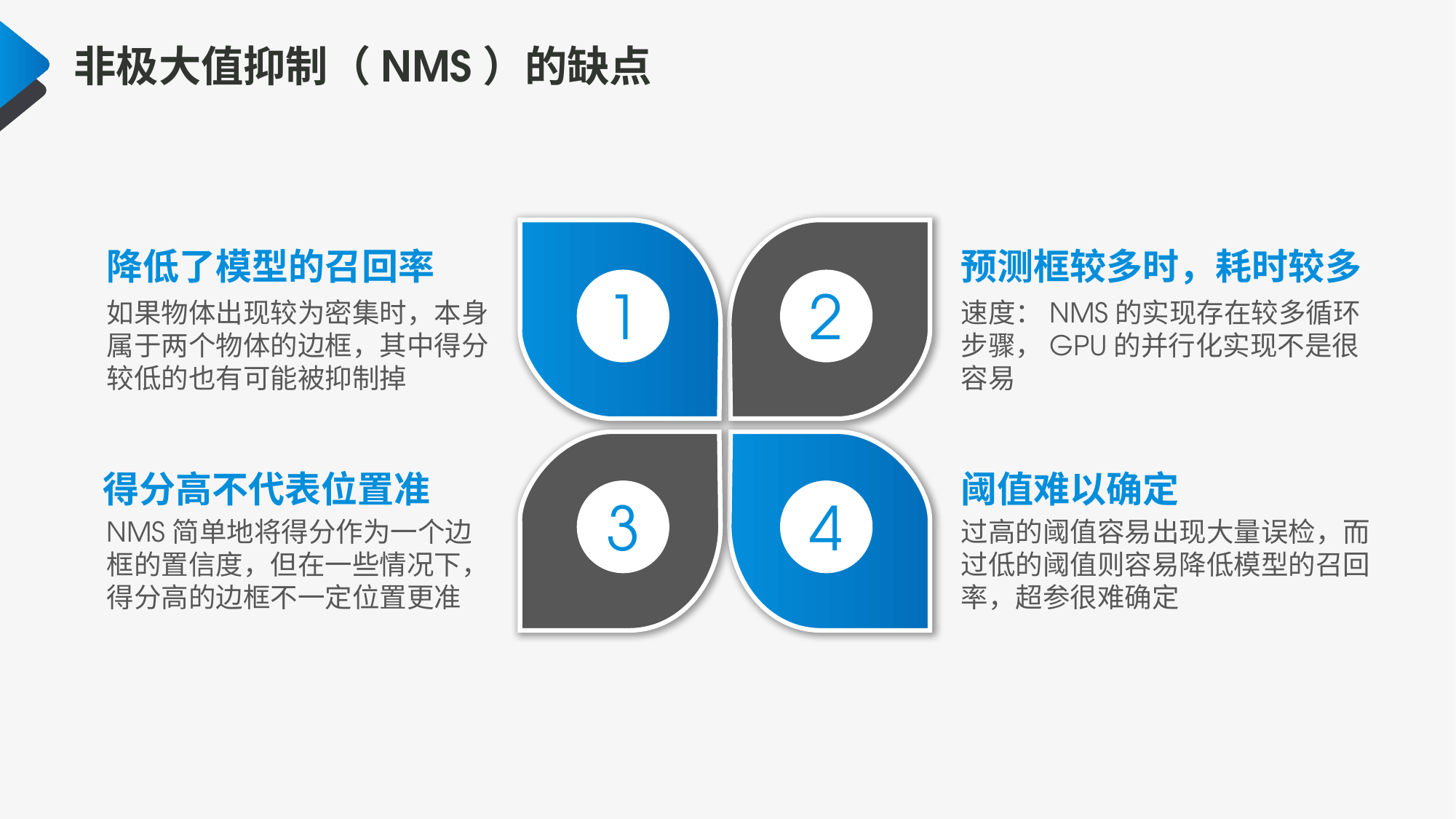

非极大值抑制（NMS）的缺点

降低了模型的召回率
预测框较多时，耗时较多

1
2
如果物体出现较为密集时，本身属于两个物体的边框，其中得分较低的也有可能被抑制掉
速度：NMS的实现存在较多循环步骤，GPU的并行化实现不是很容易

得分高不代表位置准
阈值难以确定

3
4
NMS简单地将得分作为一个边框的置信度，但在一些情况下，得分高的边框不一定位置更准
过高的阈值容易出现大量误检，而过低的阈值则容易降低模型的召回率，超参很难确定